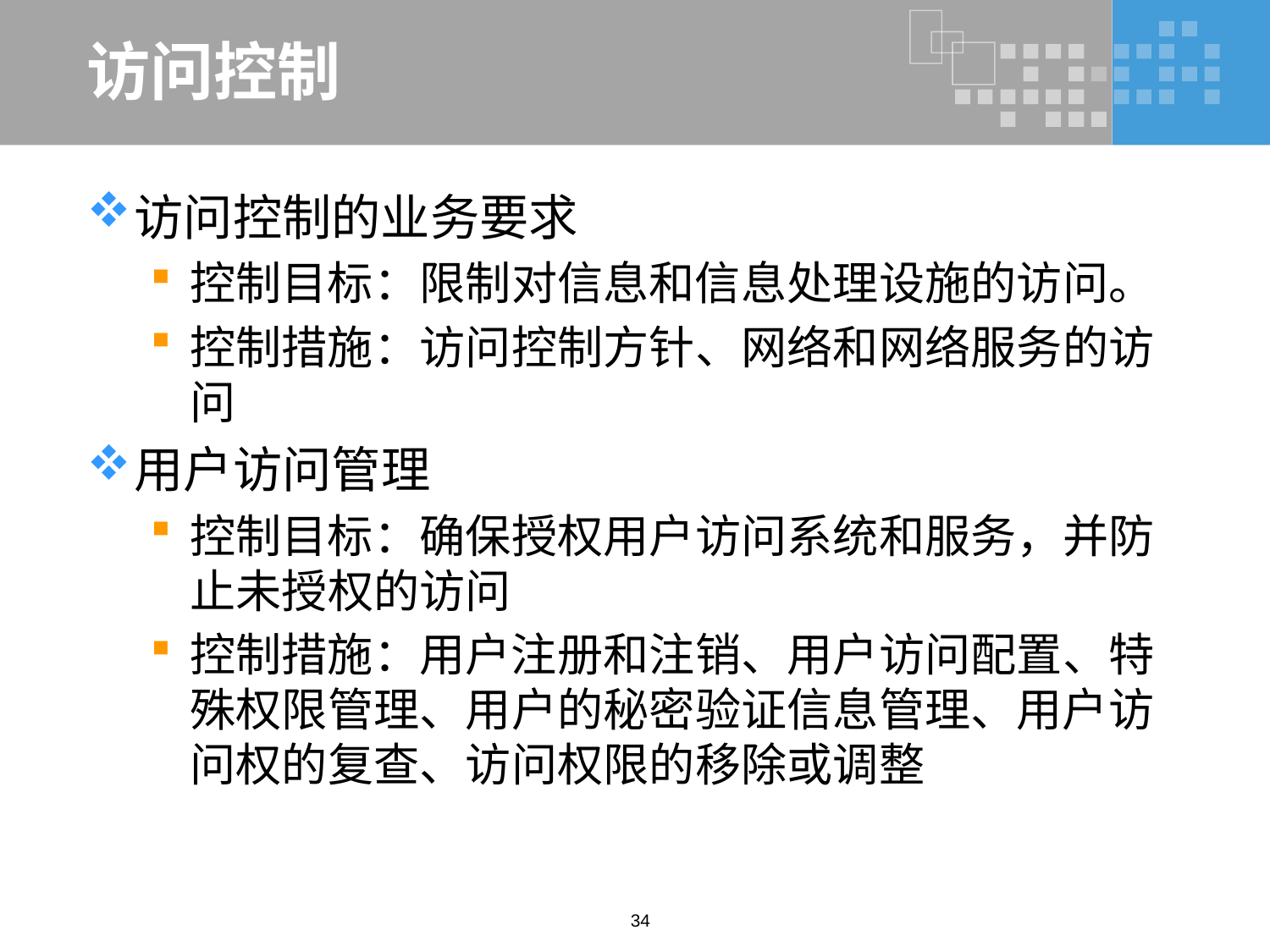

# 访问控制
访问控制的业务要求
控制目标：限制对信息和信息处理设施的访问。
控制措施：访问控制方针、网络和网络服务的访问
用户访问管理
控制目标：确保授权用户访问系统和服务，并防止未授权的访问
控制措施：用户注册和注销、用户访问配置、特殊权限管理、用户的秘密验证信息管理、用户访问权的复查、访问权限的移除或调整

34